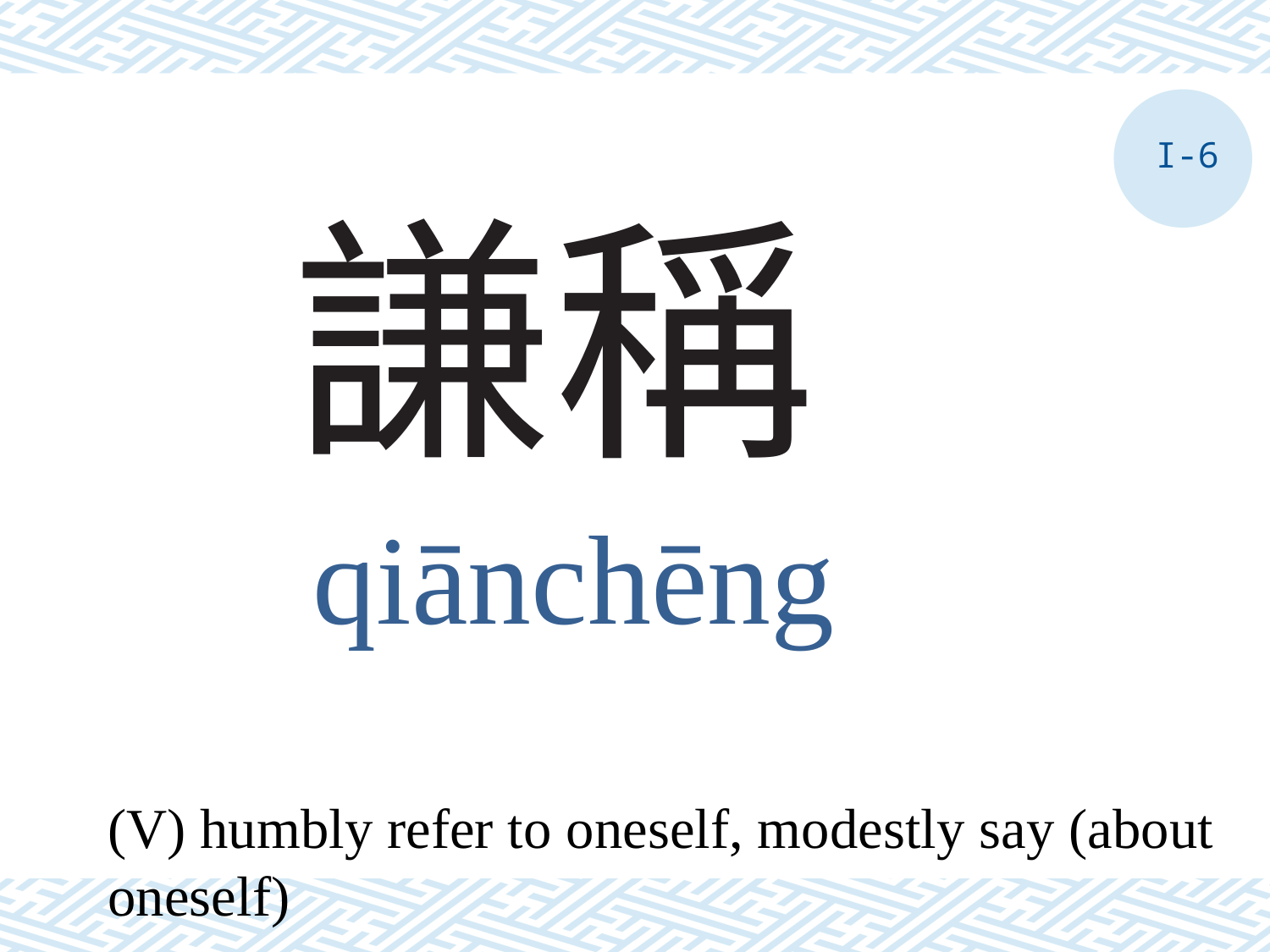

I-6

# 謙稱
qiānchēng
(V) humbly refer to oneself, modestly say (about oneself)